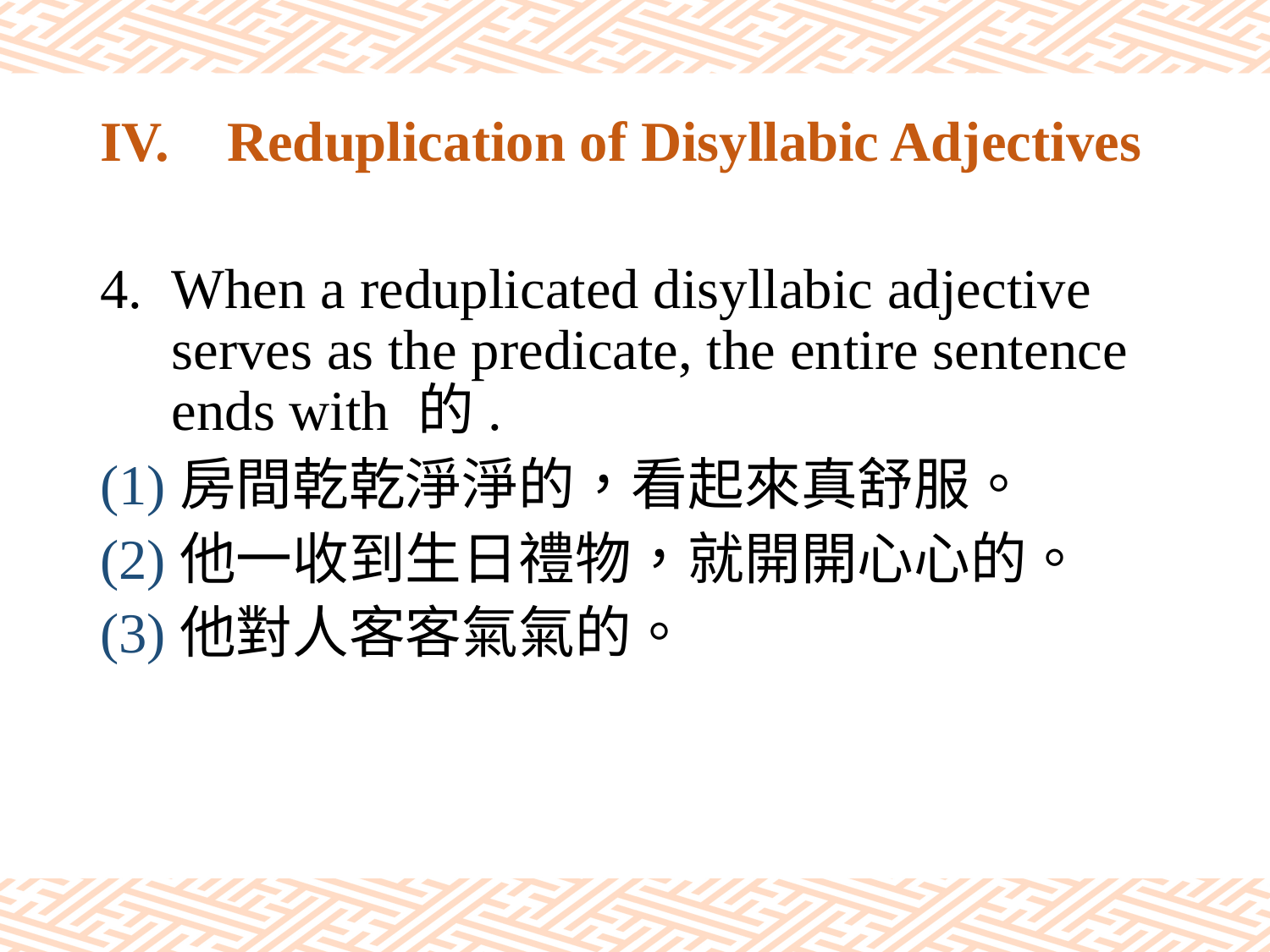

# IV.	Reduplication of Disyllabic Adjectives
When a reduplicated disyllabic adjective serves as the predicate, the entire sentence ends with 的.
(1)房間乾乾淨淨的，看起來真舒服。
(2)他一收到生日禮物，就開開心心的。
(3)他對人客客氣氣的。